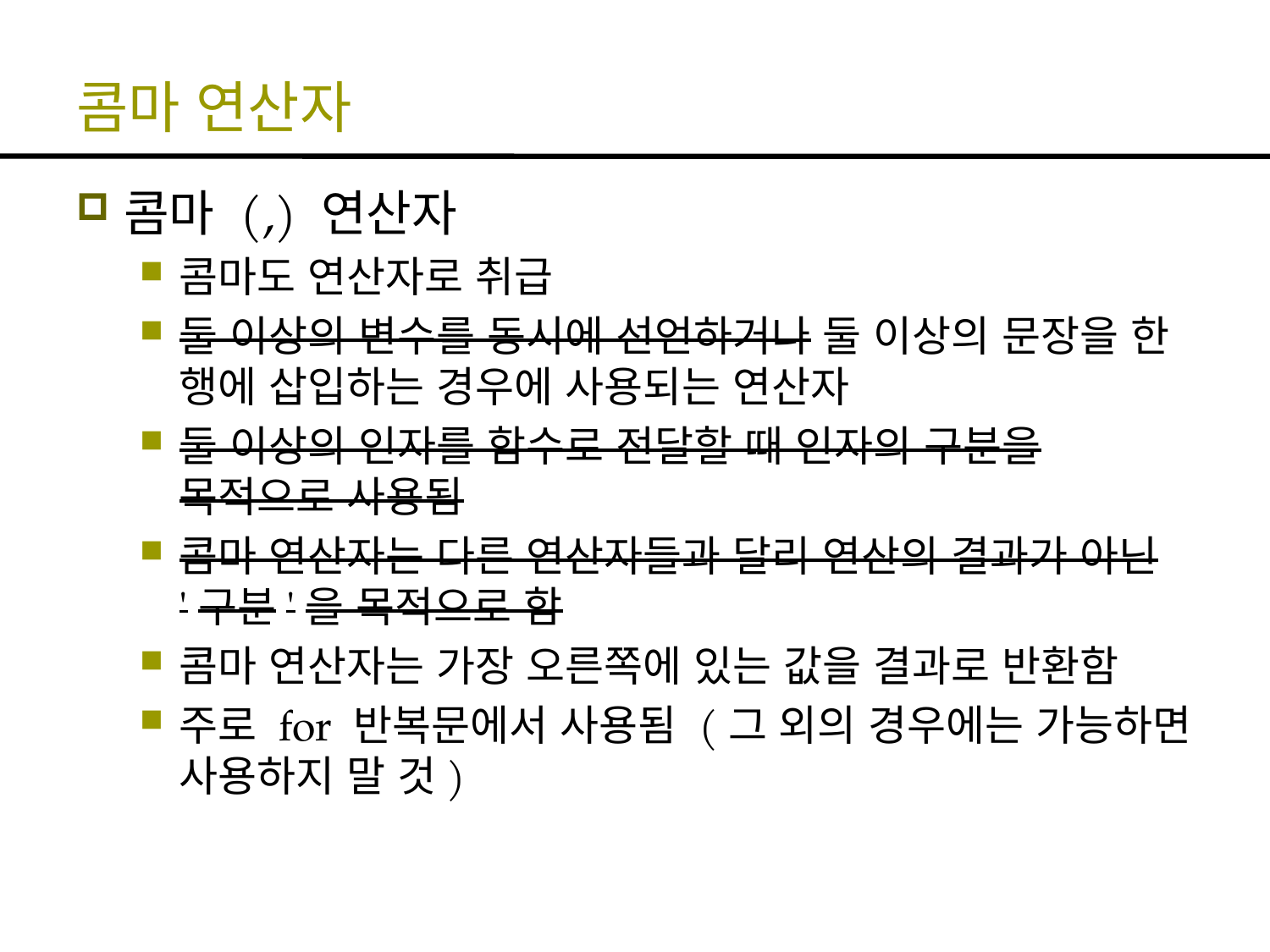

# 콤마 연산자
콤마 (,) 연산자
콤마도 연산자로 취급
둘 이상의 변수를 동시에 선언하거나 둘 이상의 문장을 한 행에 삽입하는 경우에 사용되는 연산자
둘 이상의 인자를 함수로 전달할 때 인자의 구분을 목적으로 사용됨
콤마 연산자는 다른 연산자들과 달리 연산의 결과가 아닌 '구분'을 목적으로 함
콤마 연산자는 가장 오른쪽에 있는 값을 결과로 반환함
주로 for 반복문에서 사용됨 (그 외의 경우에는 가능하면 사용하지 말 것)